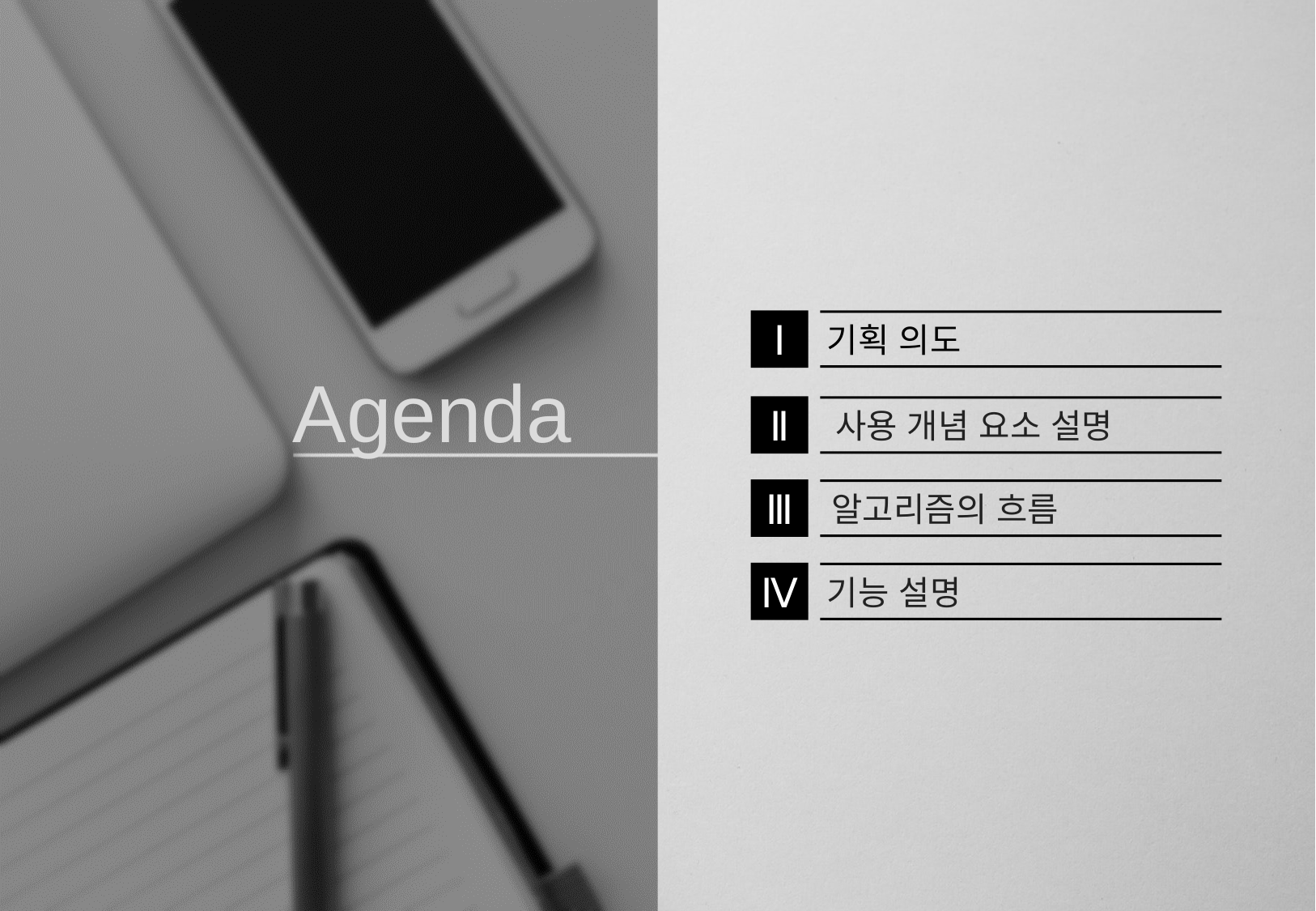

Ⅰ

기획 의도
Ⅱ

사용 개념 요소 설명
Ⅲ

알고리즘의 흐름
Ⅳ

기능 설명